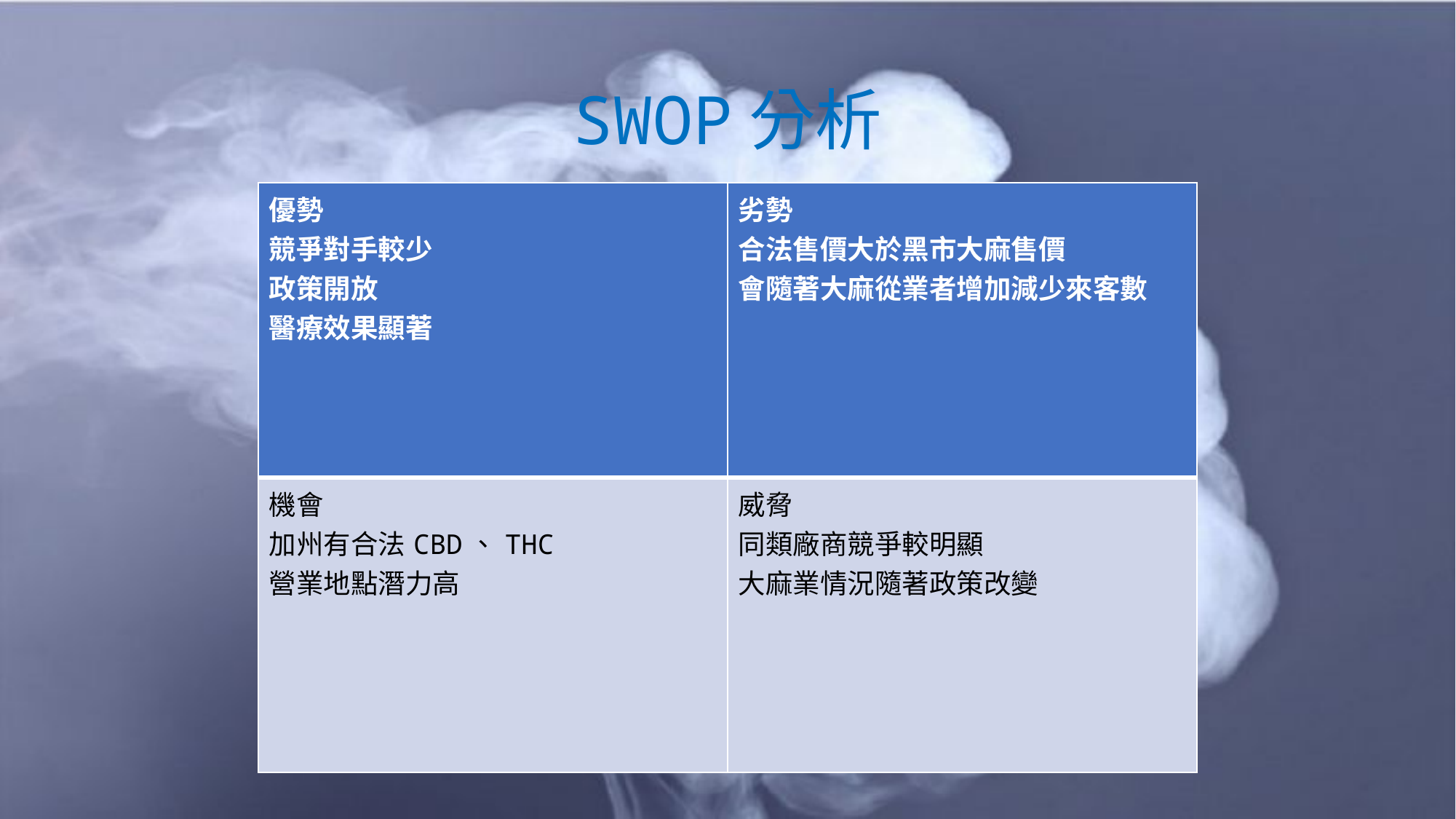

# SWOP分析
| 優勢 競爭對手較少 政策開放 醫療效果顯著 | 劣勢 合法售價大於黑市大麻售價 會隨著大麻從業者增加減少來客數 |
| --- | --- |
| 機會 加州有合法CBD、THC 營業地點潛力高 | 威脅 同類廠商競爭較明顯 大麻業情況隨著政策改變 |